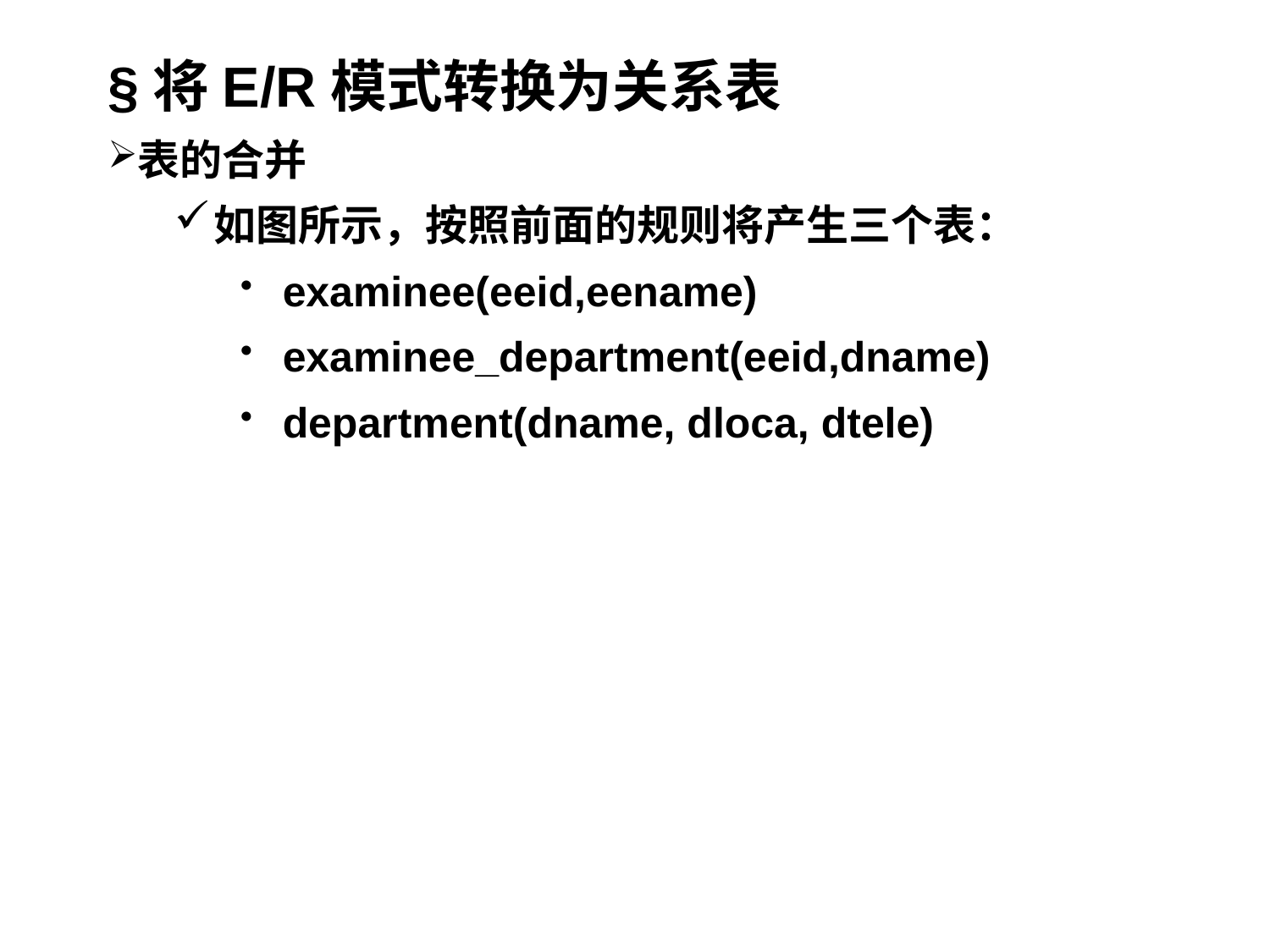

§将E/R模式转换为关系表
表的合并
如图所示，按照前面的规则将产生三个表：
examinee(eeid,eename)
examinee_department(eeid,dname)
department(dname, dloca, dtele)